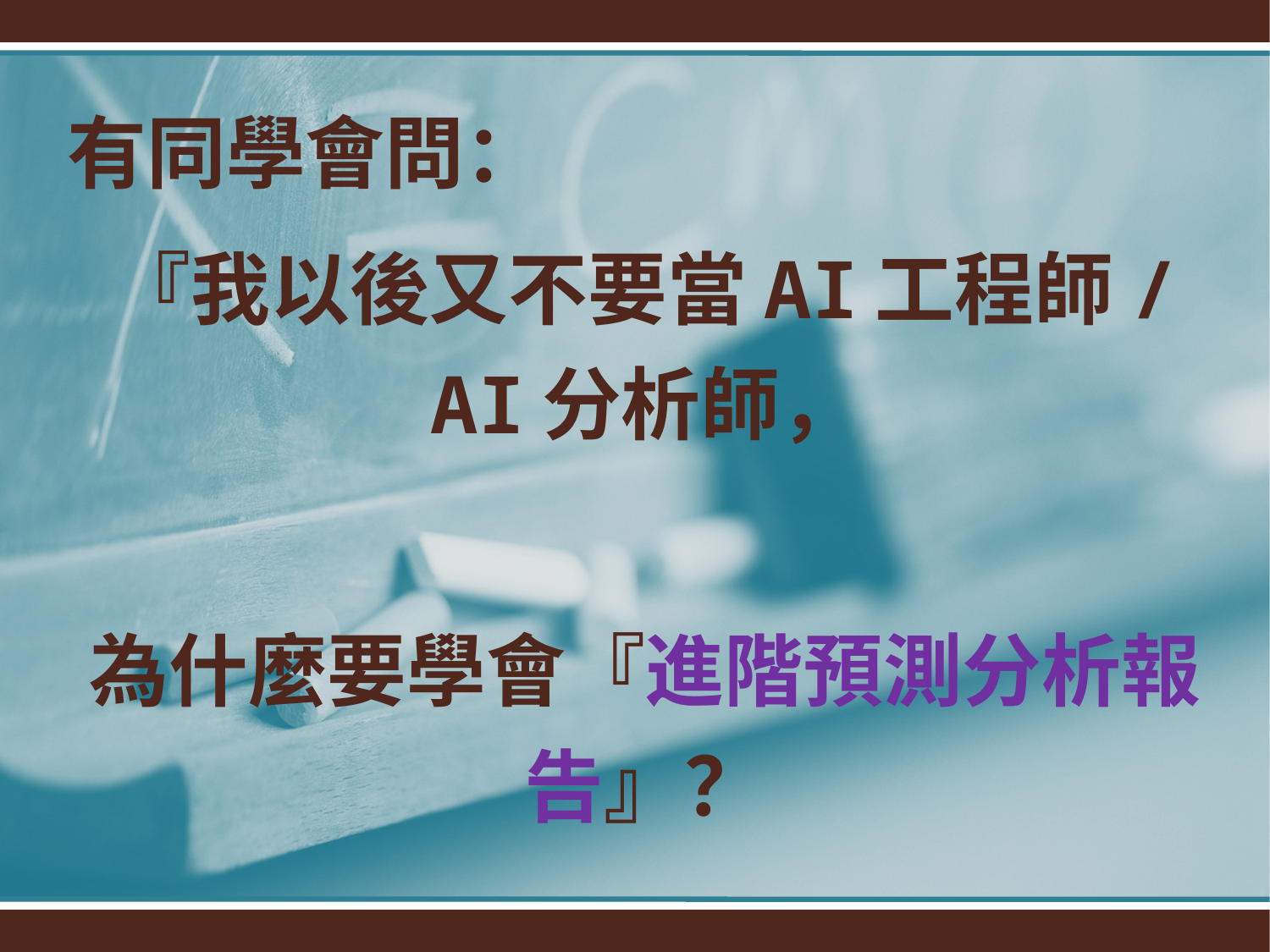

有同學會問：
『我以後又不要當AI工程師/AI分析師，

為什麼要學會『進階預測分析報告』？